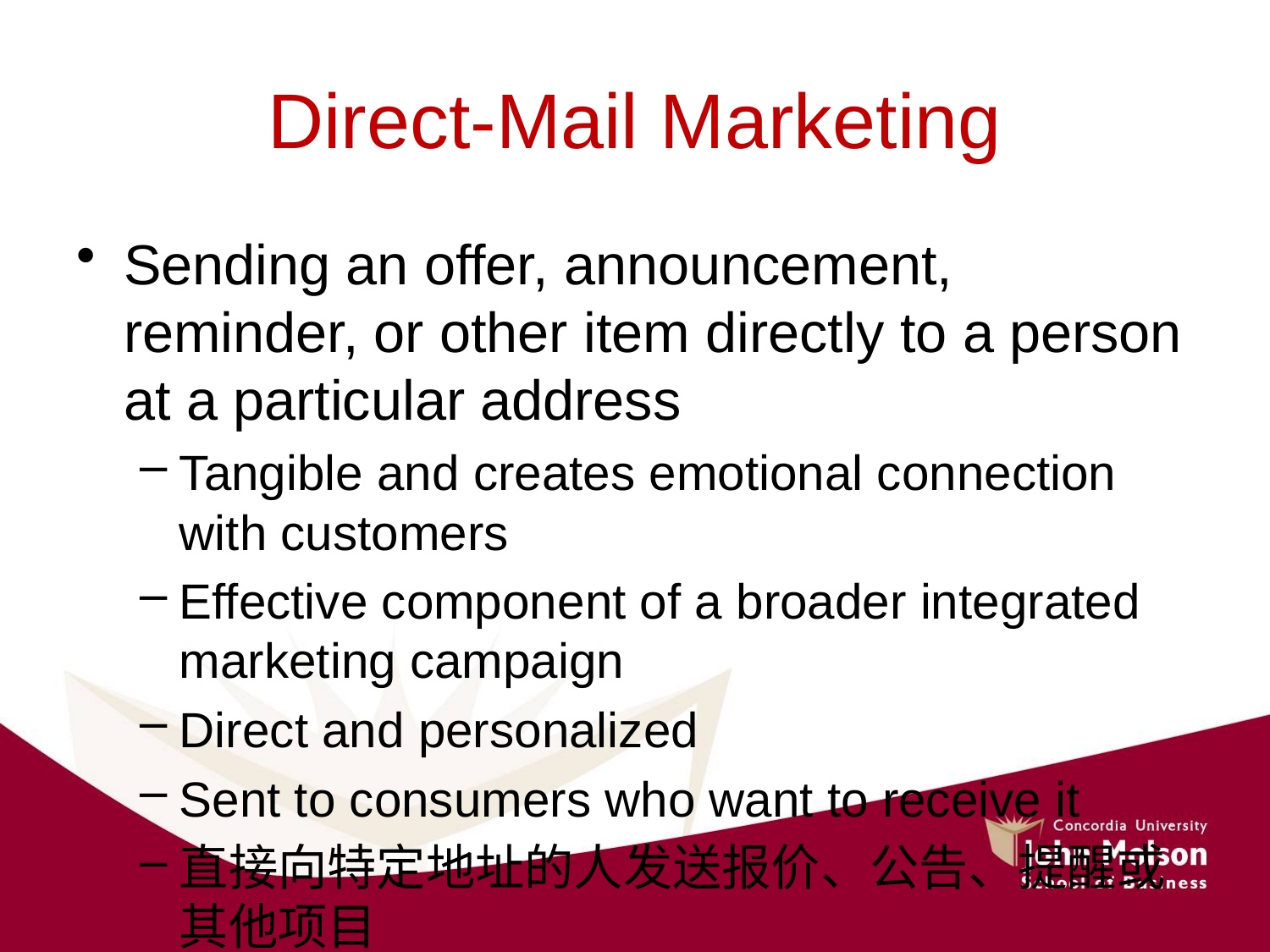

# Direct-Mail Marketing
Sending an offer, announcement, reminder, or other item directly to a person at a particular address
Tangible and creates emotional connection with customers
Effective component of a broader integrated marketing campaign
Direct and personalized
Sent to consumers who want to receive it
直接向特定地址的人发送报价、公告、提醒或其他项目
有形并与客户建立情感联系
更广泛的整合营销活动的有效组成部分
直接和个性化
发送给想要接收的消费者